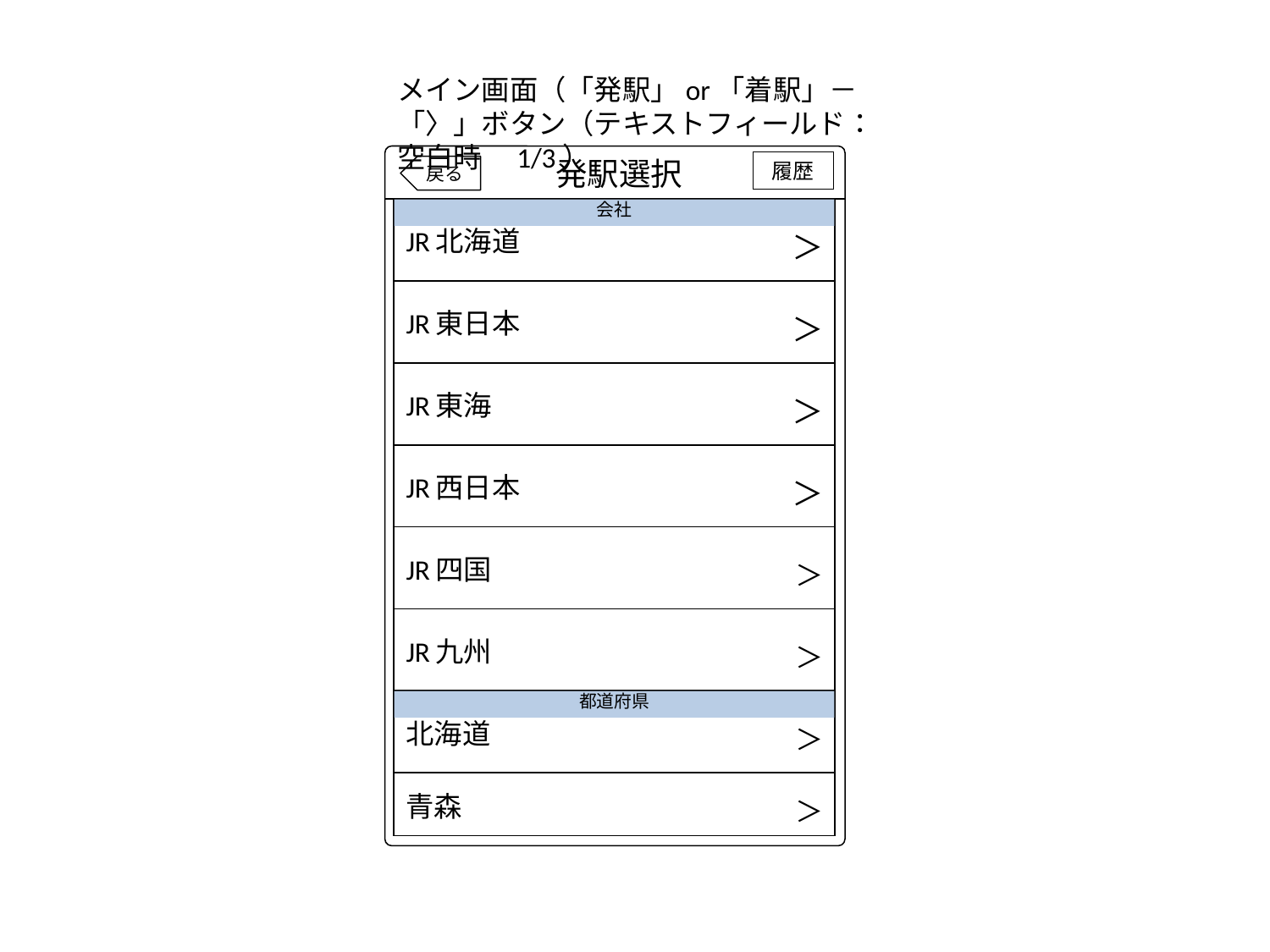

メイン画面（「発駅」or「着駅」－「〉」ボタン（テキストフィールド：空白時　1/3）

発駅選択
履歴
戻る
| JR北海道 |
| --- |
| JR東日本 |
| JR東海 |
| JR西日本 |
| JR四国 |
| JR九州 |
| 北海道 |
| 青森 |
会社
| ＞ |
| --- |
| ＞ |
| ＞ |
| ＞ |
| ＞ |
| ＞ |
| ＞ |
| ＞ |
都道府県